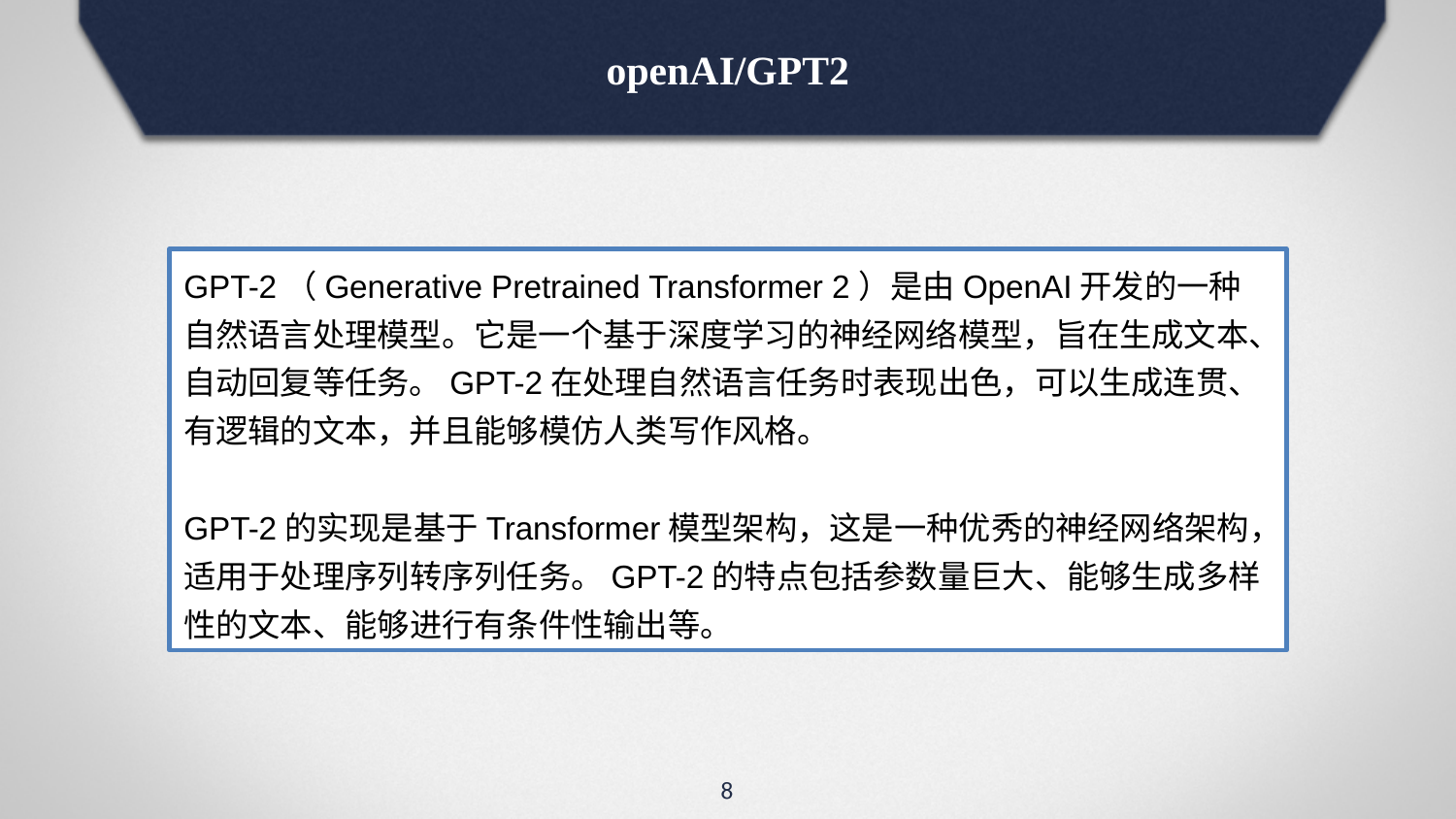

openAI/GPT2
GPT-2（Generative Pretrained Transformer 2）是由OpenAI开发的一种自然语言处理模型。它是一个基于深度学习的神经网络模型，旨在生成文本、自动回复等任务。GPT-2在处理自然语言任务时表现出色，可以生成连贯、有逻辑的文本，并且能够模仿人类写作风格。

GPT-2的实现是基于Transformer模型架构，这是一种优秀的神经网络架构，适用于处理序列转序列任务。GPT-2的特点包括参数量巨大、能够生成多样性的文本、能够进行有条件性输出等。
8